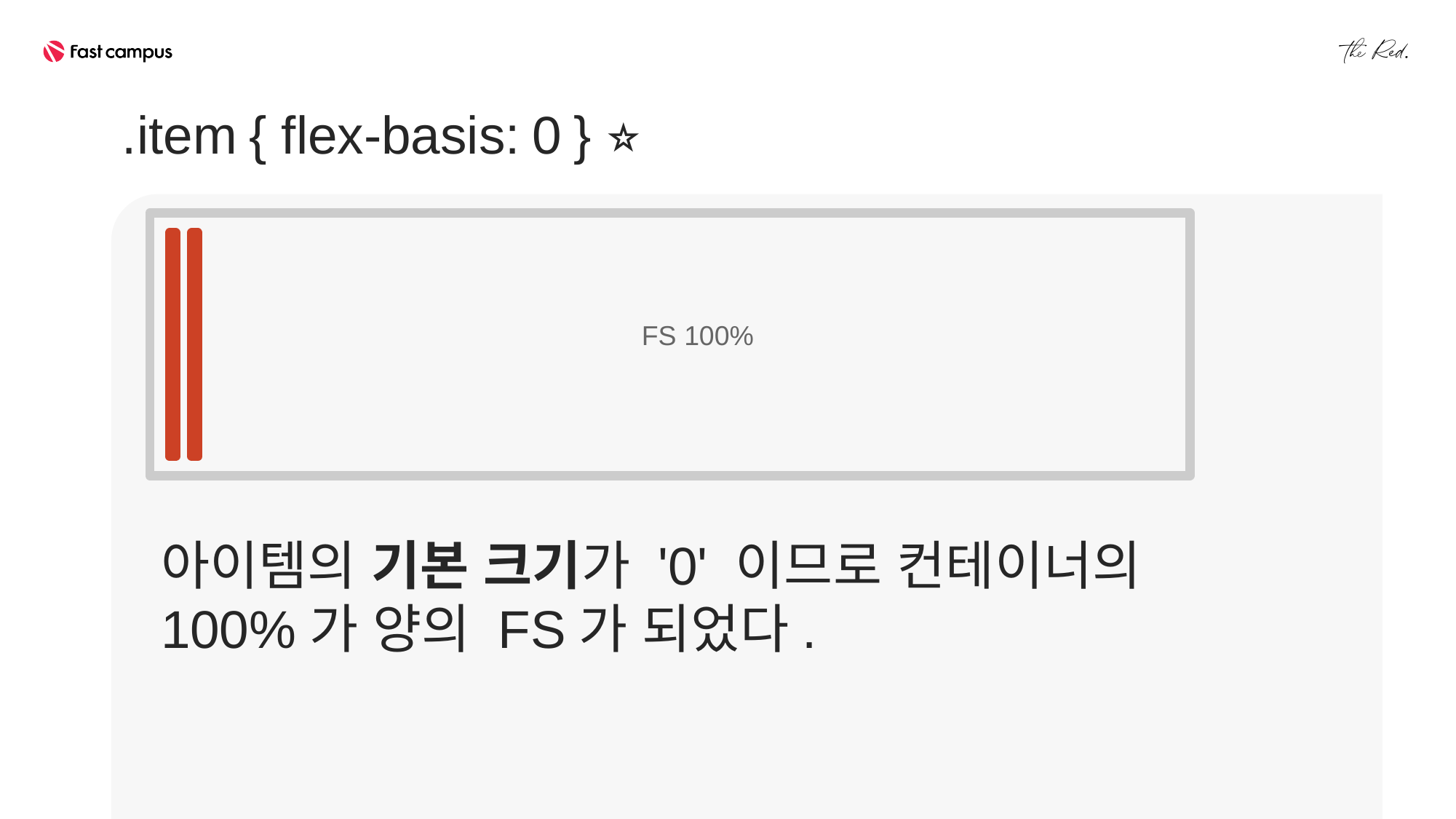

.item { flex-basis: 0 } ⭐

FS 100%
아이템의 기본 크기가 '0' 이므로 컨테이너의
100%가 양의 FS가 되었다.